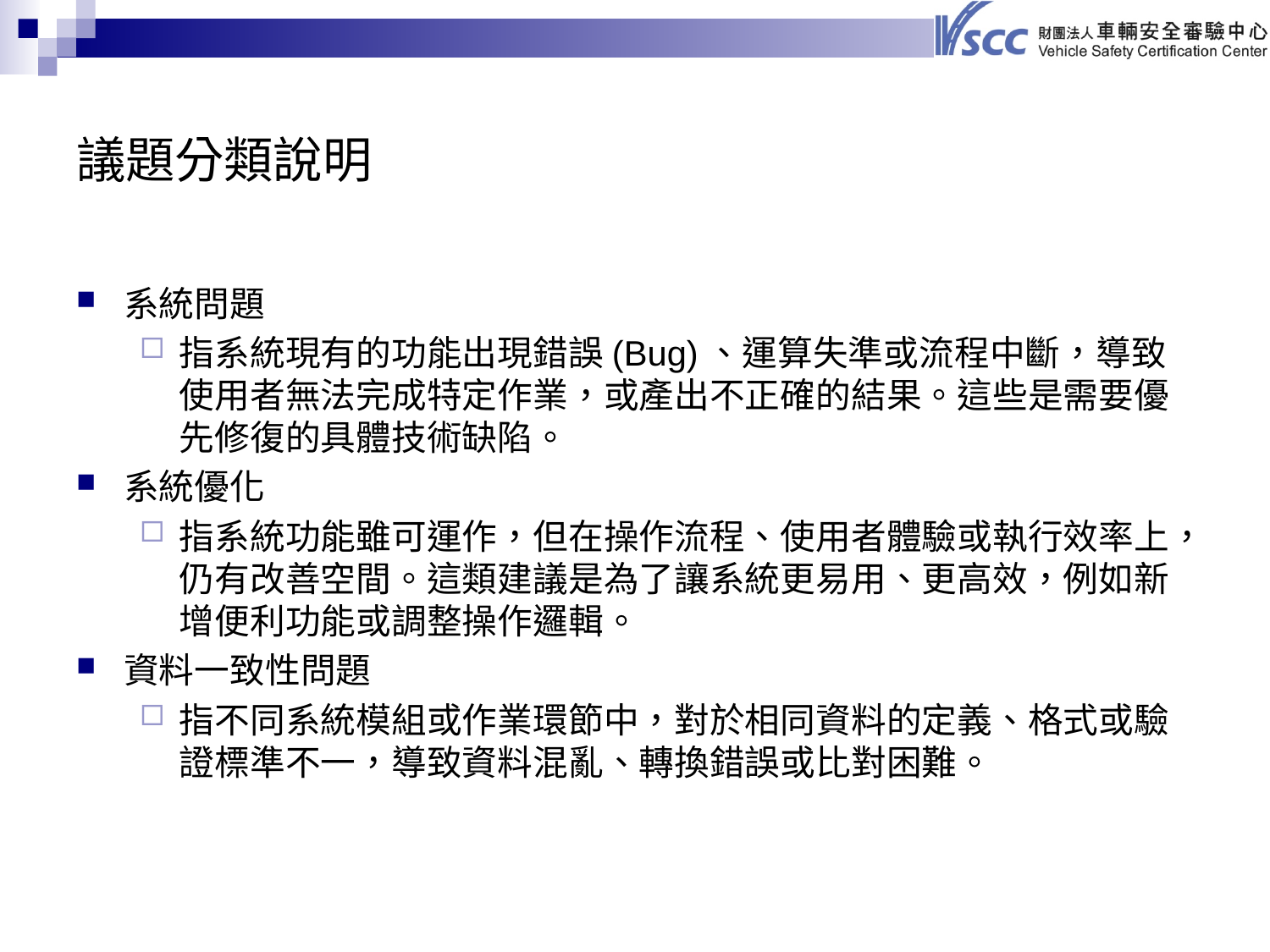

# 議題分類說明
系統問題
指系統現有的功能出現錯誤(Bug)、運算失準或流程中斷，導致使用者無法完成特定作業，或產出不正確的結果。這些是需要優先修復的具體技術缺陷。
系統優化
指系統功能雖可運作，但在操作流程、使用者體驗或執行效率上，仍有改善空間。這類建議是為了讓系統更易用、更高效，例如新增便利功能或調整操作邏輯。
資料一致性問題
指不同系統模組或作業環節中，對於相同資料的定義、格式或驗證標準不一，導致資料混亂、轉換錯誤或比對困難。